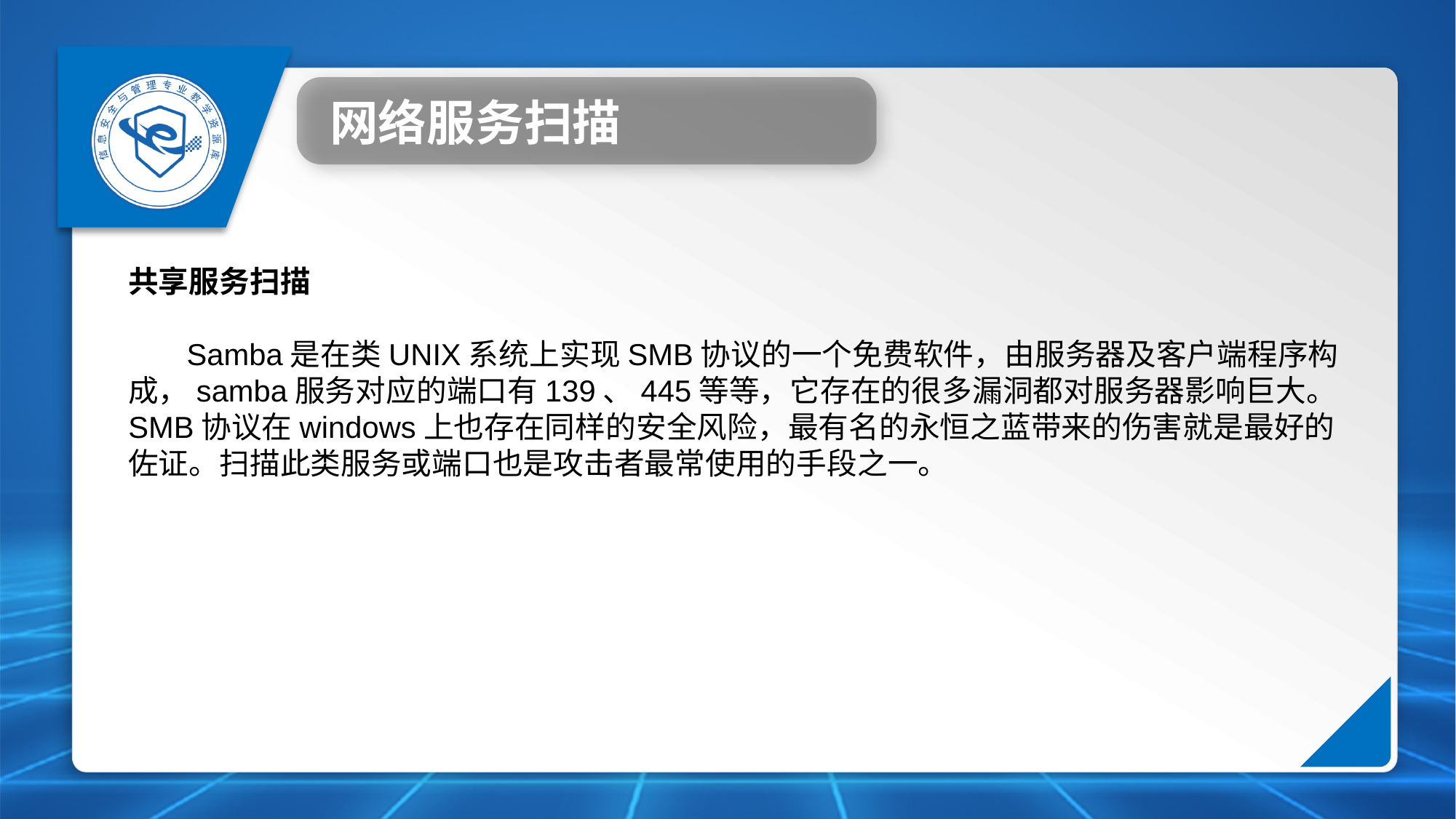

网络服务扫描
共享服务扫描

       Samba是在类UNIX系统上实现SMB协议的一个免费软件，由服务器及客户端程序构成，samba服务对应的端口有139、445等等，它存在的很多漏洞都对服务器影响巨大。SMB协议在windows上也存在同样的安全风险，最有名的永恒之蓝带来的伤害就是最好的佐证。扫描此类服务或端口也是攻击者最常使用的手段之一。